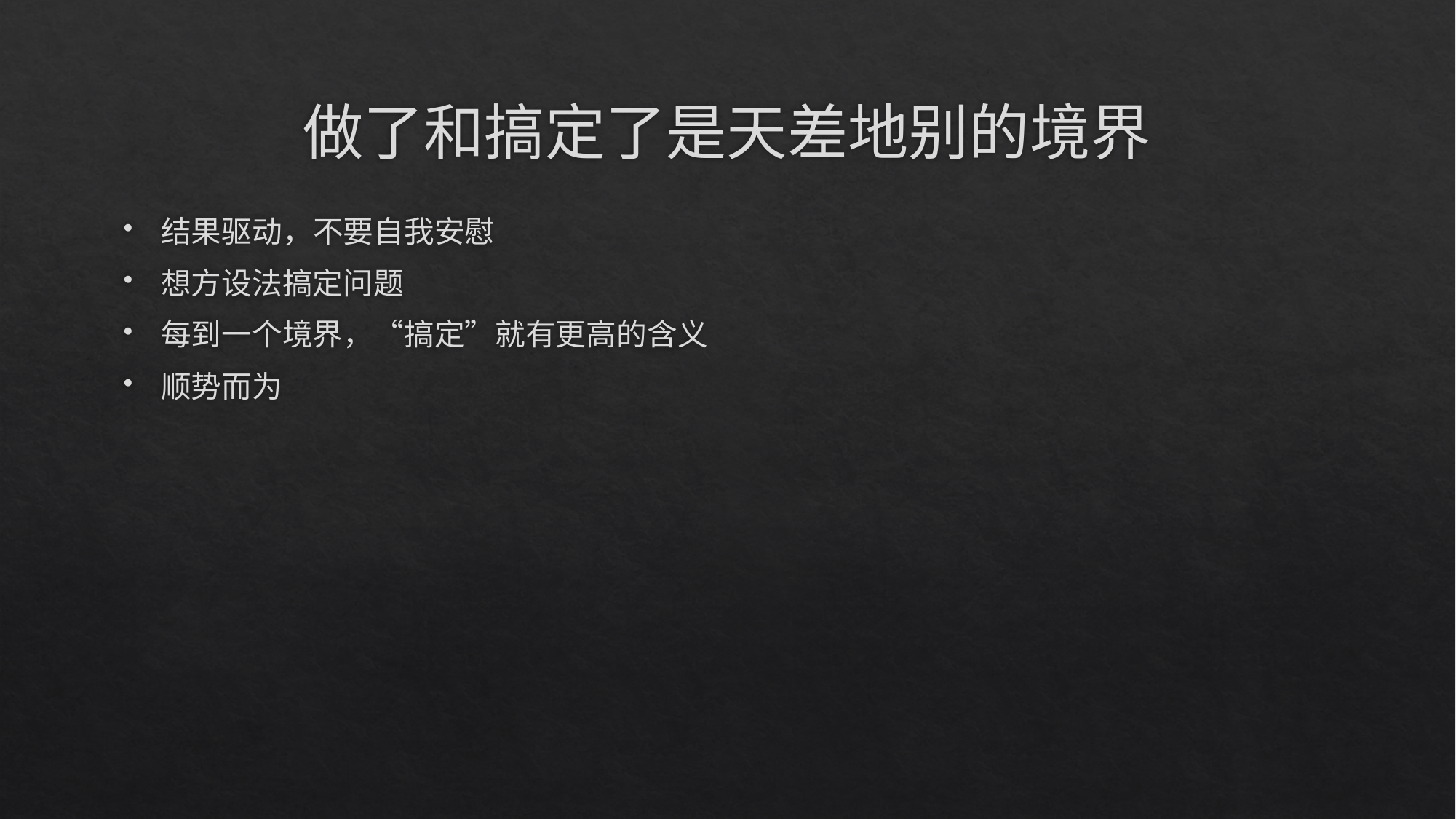

# 做了和搞定了是天差地别的境界
结果驱动，不要自我安慰
想方设法搞定问题
每到一个境界，“搞定”就有更高的含义
顺势而为